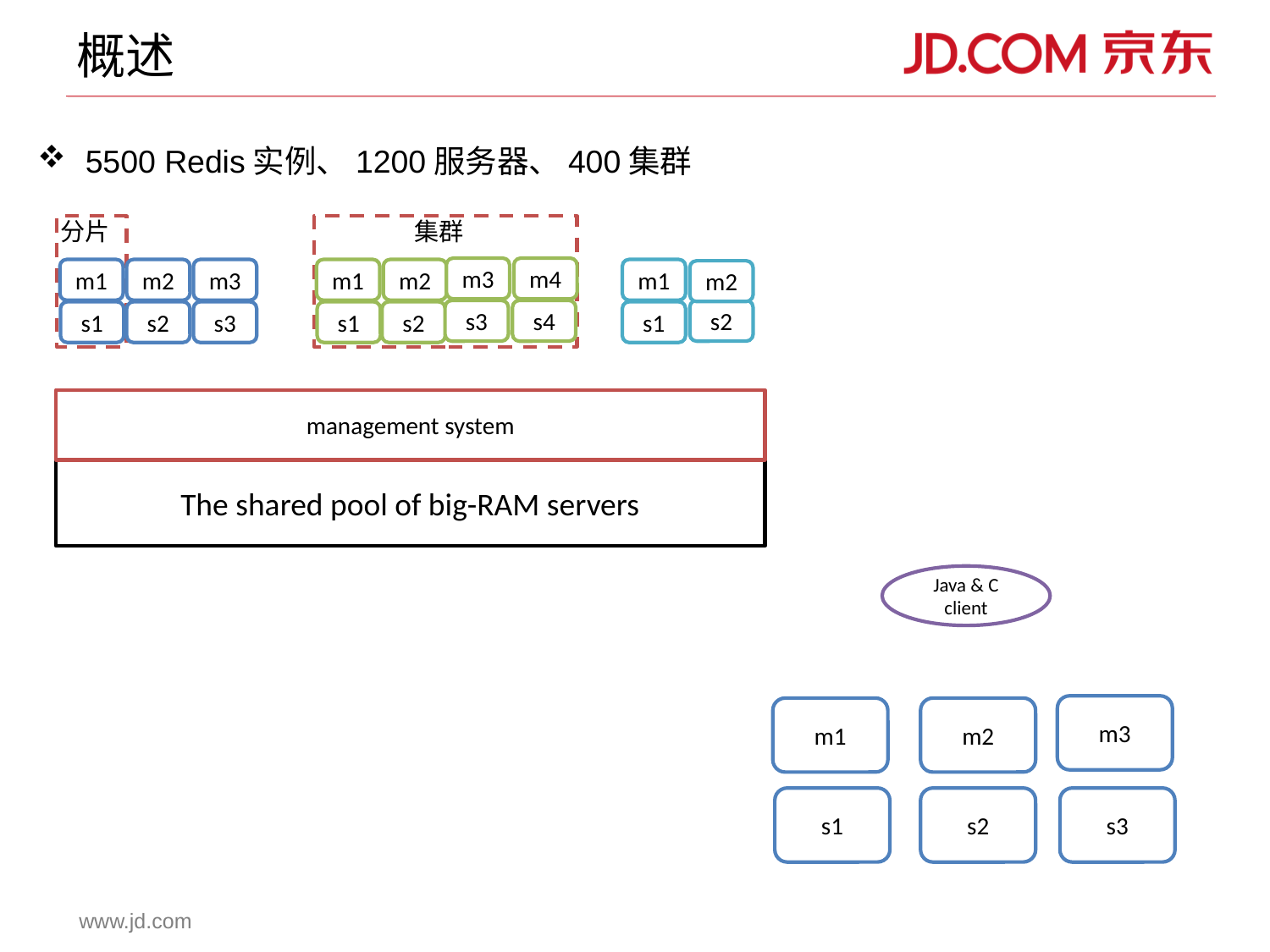

# 概述
5500 Redis实例、1200服务器、400集群
分片
集群
m3
m4
m1
m2
m3
m1
m2
m1
m2
s3
s4
s2
s1
s2
s3
s1
s2
s1
management system
The shared pool of big-RAM servers
Java & C client
m3
m1
m2
s1
s2
s3